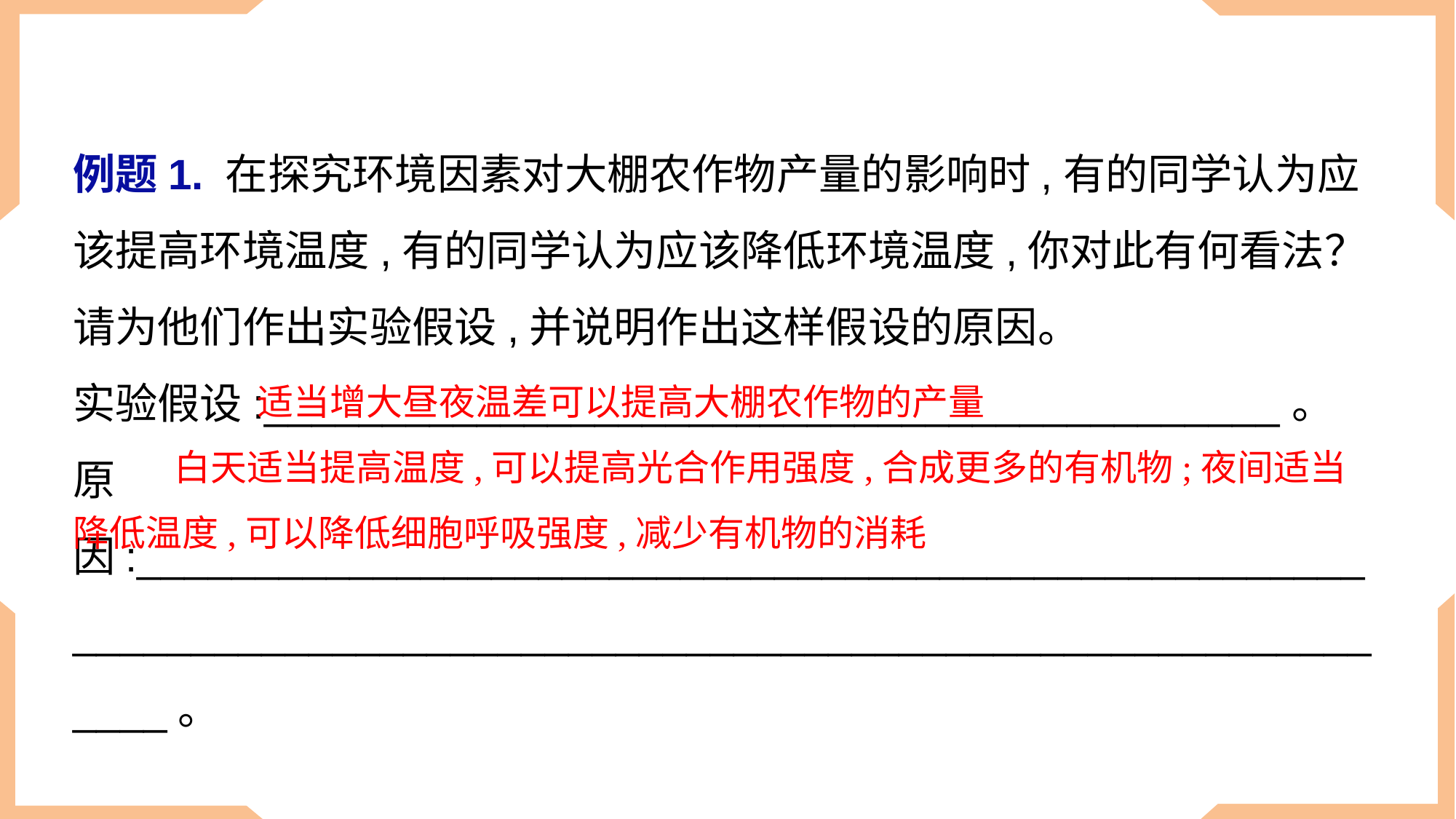

例题1. 在探究环境因素对大棚农作物产量的影响时,有的同学认为应该提高环境温度,有的同学认为应该降低环境温度,你对此有何看法？请为他们作出实验假设,并说明作出这样假设的原因。
实验假设:___________________________________________。
原因:_______________________________________________________________________________________________________________。
适当增大昼夜温差可以提高大棚农作物的产量
白天适当提高温度,可以提高光合作用强度,合成更多的有机物;夜间适当降低温度,可以降低细胞呼吸强度,减少有机物的消耗